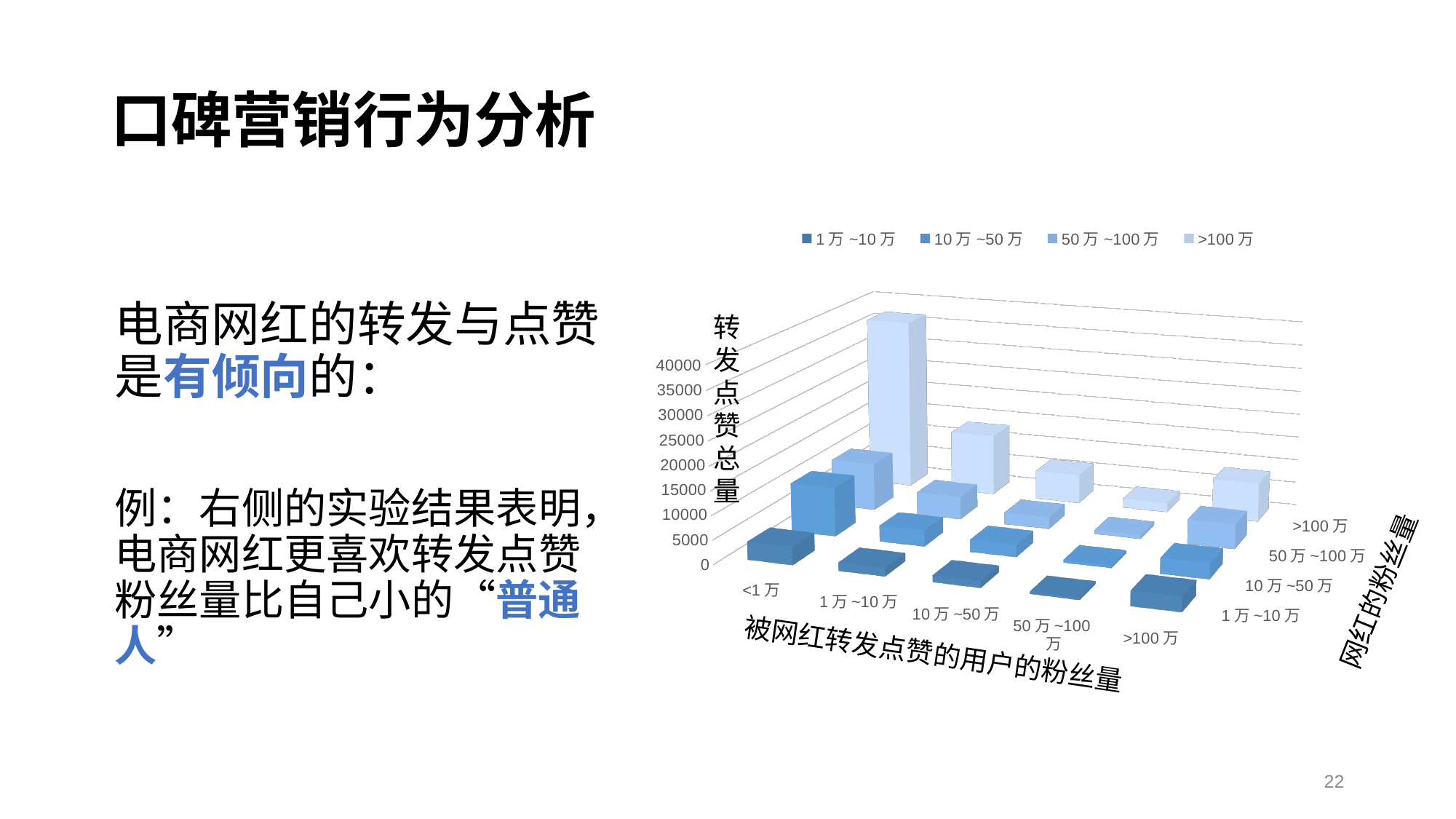

# 口碑营销行为分析

[unsupported chart]

电商网红的转发与点赞是有倾向的：

例：右侧的实验结果表明，电商网红更喜欢转发点赞粉丝量比自己小的“普通人”
转发点赞总量
网红的粉丝量
被网红转发点赞的用户的粉丝量
22